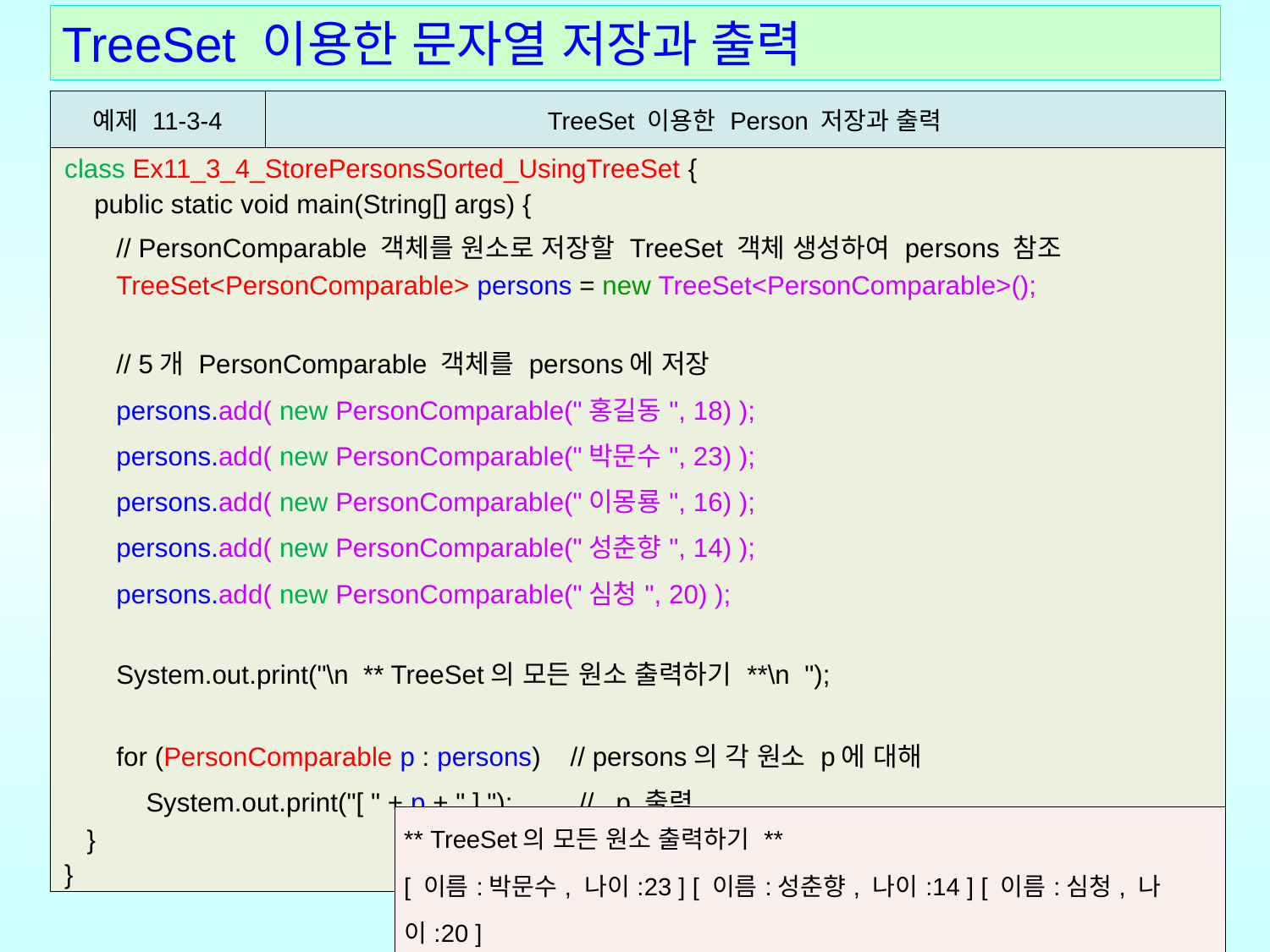

TreeSet 이용한 문자열 저장과 출력
| 예제 11-3-4 | TreeSet 이용한 Person 저장과 출력 |
| --- | --- |
| class Ex11\_3\_4\_StorePersonsSorted\_UsingTreeSet { public static void main(String[] args) { // PersonComparable 객체를 원소로 저장할 TreeSet 객체 생성하여 persons 참조 TreeSet<PersonComparable> persons = new TreeSet<PersonComparable>(); // 5개 PersonComparable 객체를 persons에 저장 persons.add( new PersonComparable("홍길동", 18) ); persons.add( new PersonComparable("박문수", 23) ); persons.add( new PersonComparable("이몽룡", 16) ); persons.add( new PersonComparable("성춘향", 14) ); persons.add( new PersonComparable("심청", 20) ); System.out.print("\n \*\* TreeSet의 모든 원소 출력하기 \*\*\n "); for (PersonComparable p : persons) // persons의 각 원소 p에 대해 System.out.print("[ " + p + " ] "); // p 출력 } } |  |
| \*\* TreeSet의 모든 원소 출력하기 \*\* [ 이름:박문수, 나이:23 ] [ 이름:성춘향, 나이:14 ] [ 이름:심청, 나이:20 ] [ 이름:이몽룡, 나이:16 ] [ 이름:홍길동, 나이:18 ] |
| --- |